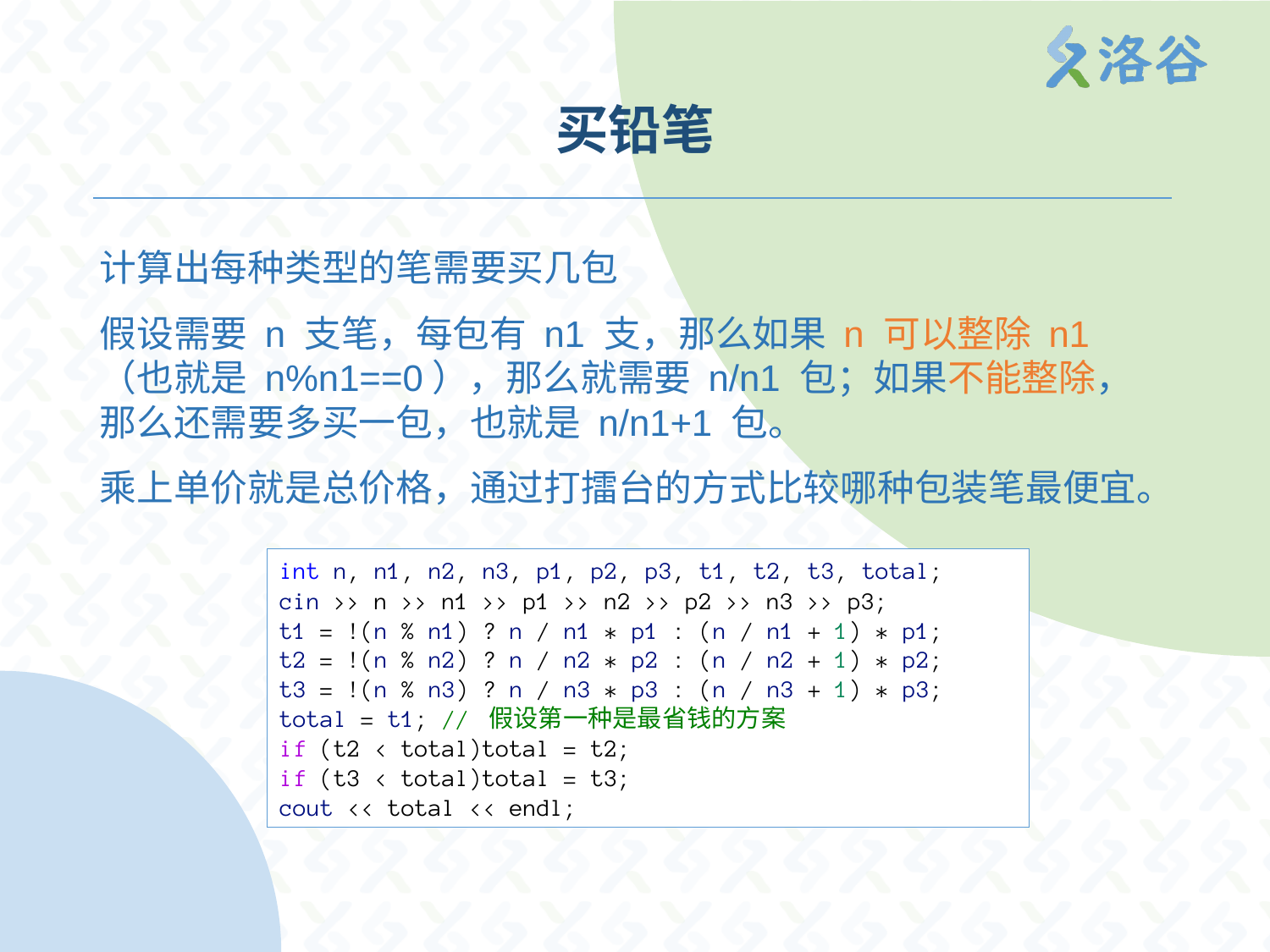

# 买铅笔
计算出每种类型的笔需要买几包
假设需要 n 支笔，每包有 n1 支，那么如果 n 可以整除 n1（也就是 n%n1==0），那么就需要 n/n1 包；如果不能整除，那么还需要多买一包，也就是 n/n1+1 包。
乘上单价就是总价格，通过打擂台的方式比较哪种包装笔最便宜。
int n, n1, n2, n3, p1, p2, p3, t1, t2, t3, total;
cin >> n >> n1 >> p1 >> n2 >> p2 >> n3 >> p3;
t1 = !(n % n1) ? n / n1 * p1 : (n / n1 + 1) * p1;
t2 = !(n % n2) ? n / n2 * p2 : (n / n2 + 1) * p2;
t3 = !(n % n3) ? n / n3 * p3 : (n / n3 + 1) * p3;
total = t1; // 假设第一种是最省钱的方案
if (t2 < total)total = t2;
if (t3 < total)total = t3;
cout << total << endl;